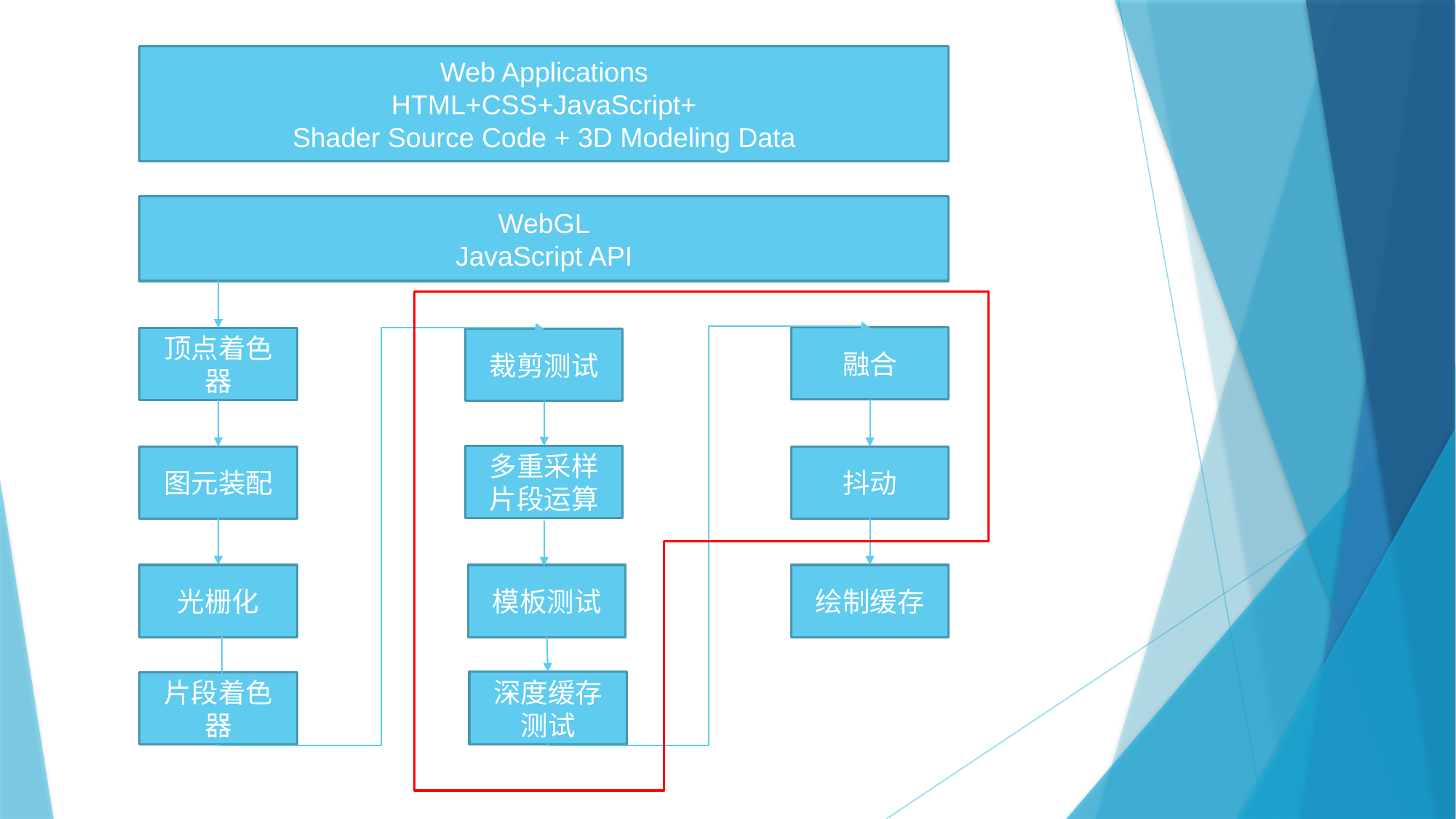

Web Applications
HTML+CSS+JavaScript+
Shader Source Code + 3D Modeling Data
WebGL
JavaScript API

融合
顶点着色器
裁剪测试
多重采样片段运算
图元装配
抖动
光栅化
模板测试
绘制缓存
深度缓存测试
片段着色器